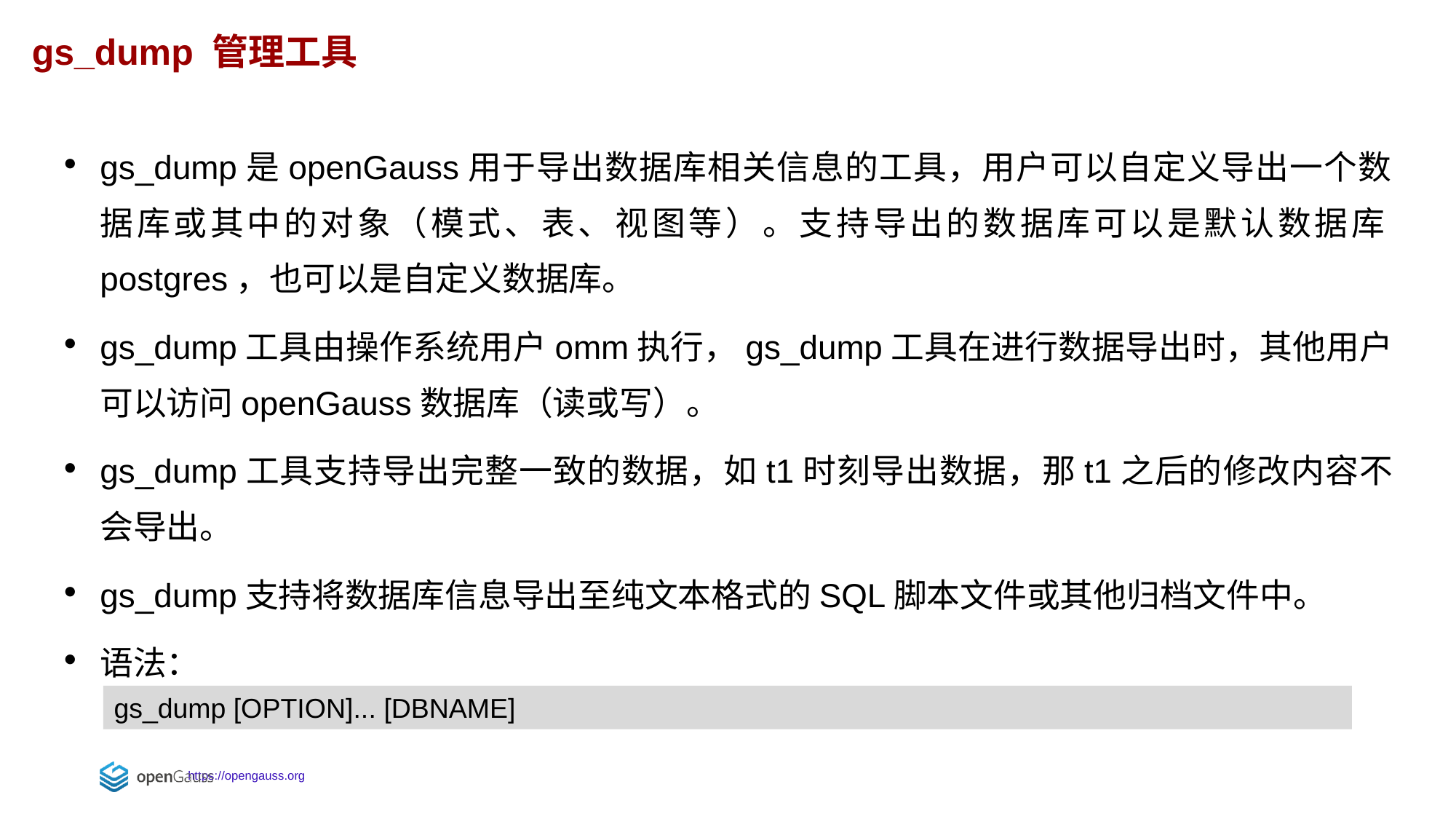

gs_dump 管理工具
gs_dump是openGauss用于导出数据库相关信息的工具，用户可以自定义导出一个数据库或其中的对象（模式、表、视图等）。支持导出的数据库可以是默认数据库postgres，也可以是自定义数据库。
gs_dump工具由操作系统用户omm执行，gs_dump工具在进行数据导出时，其他用户可以访问openGauss数据库（读或写）。
gs_dump工具支持导出完整一致的数据，如t1时刻导出数据，那t1之后的修改内容不会导出。
gs_dump支持将数据库信息导出至纯文本格式的SQL脚本文件或其他归档文件中。
语法：
gs_dump [OPTION]... [DBNAME]